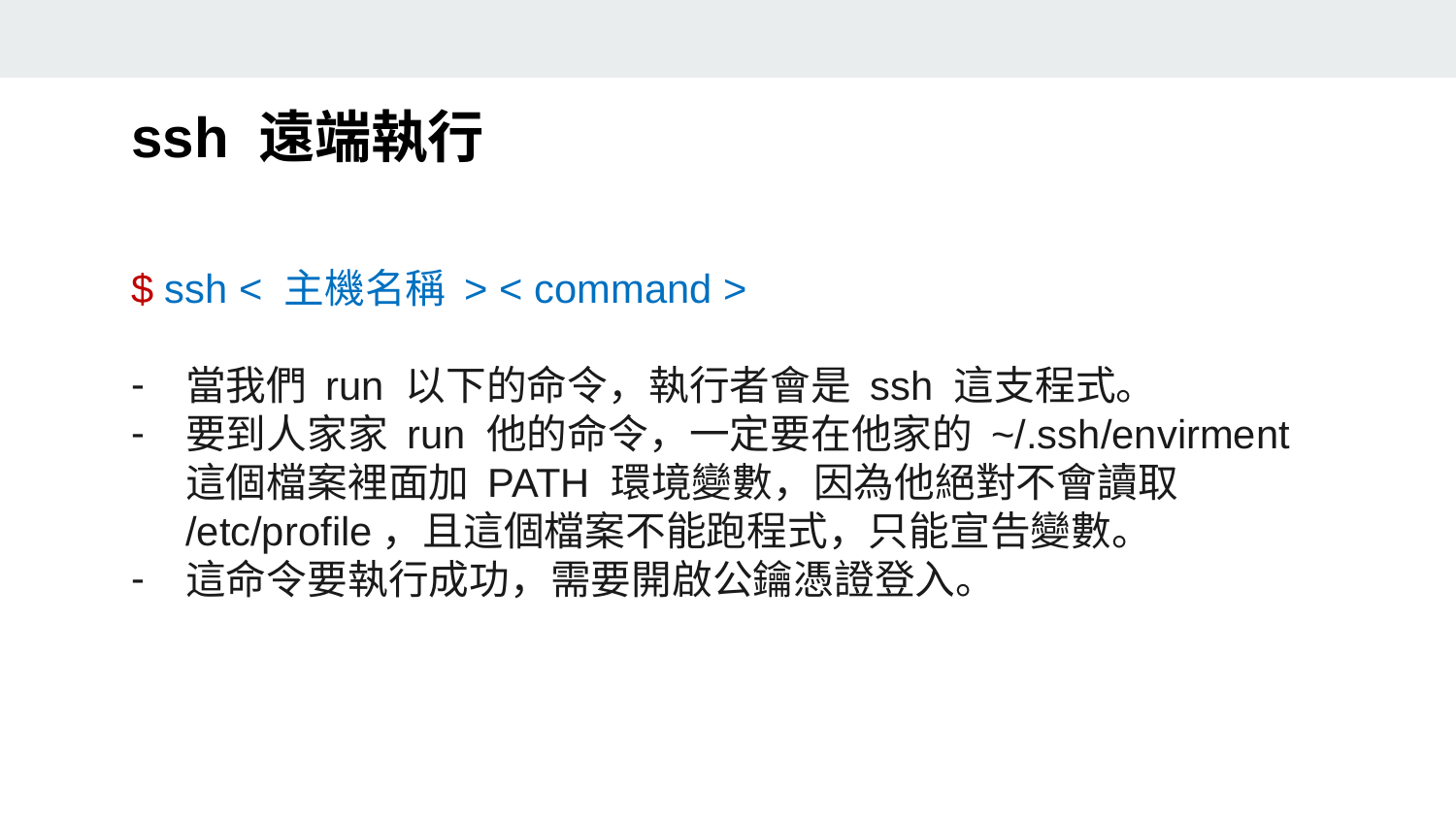

ssh 遠端執行
$ ssh < 主機名稱 > < command >

當我們 run 以下的命令，執行者會是 ssh 這支程式。
要到人家家 run 他的命令，一定要在他家的 ~/.ssh/envirment 這個檔案裡面加 PATH 環境變數，因為他絕對不會讀取 /etc/profile，且這個檔案不能跑程式，只能宣告變數。
這命令要執行成功，需要開啟公鑰憑證登入。